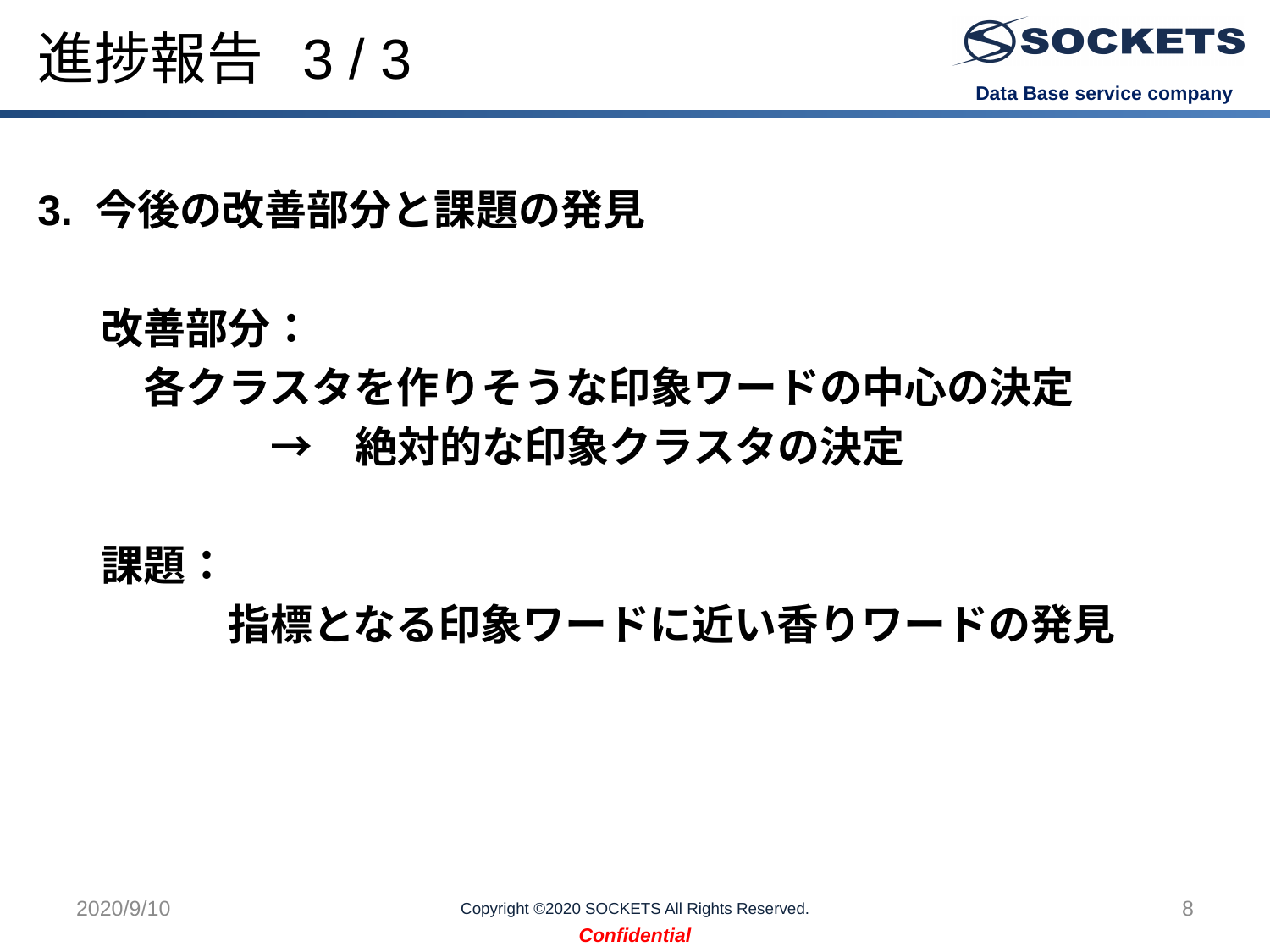

# 進捗報告  3 / 3

3. 今後の改善部分と課題の発見

改善部分：
　各クラスタを作りそうな印象ワードの中心の決定
	　→　絶対的な印象クラスタの決定

課題：
	指標となる印象ワードに近い香りワードの発見
2020/9/10
Copyright ©2020 SOCKETS All Rights Reserved.
8